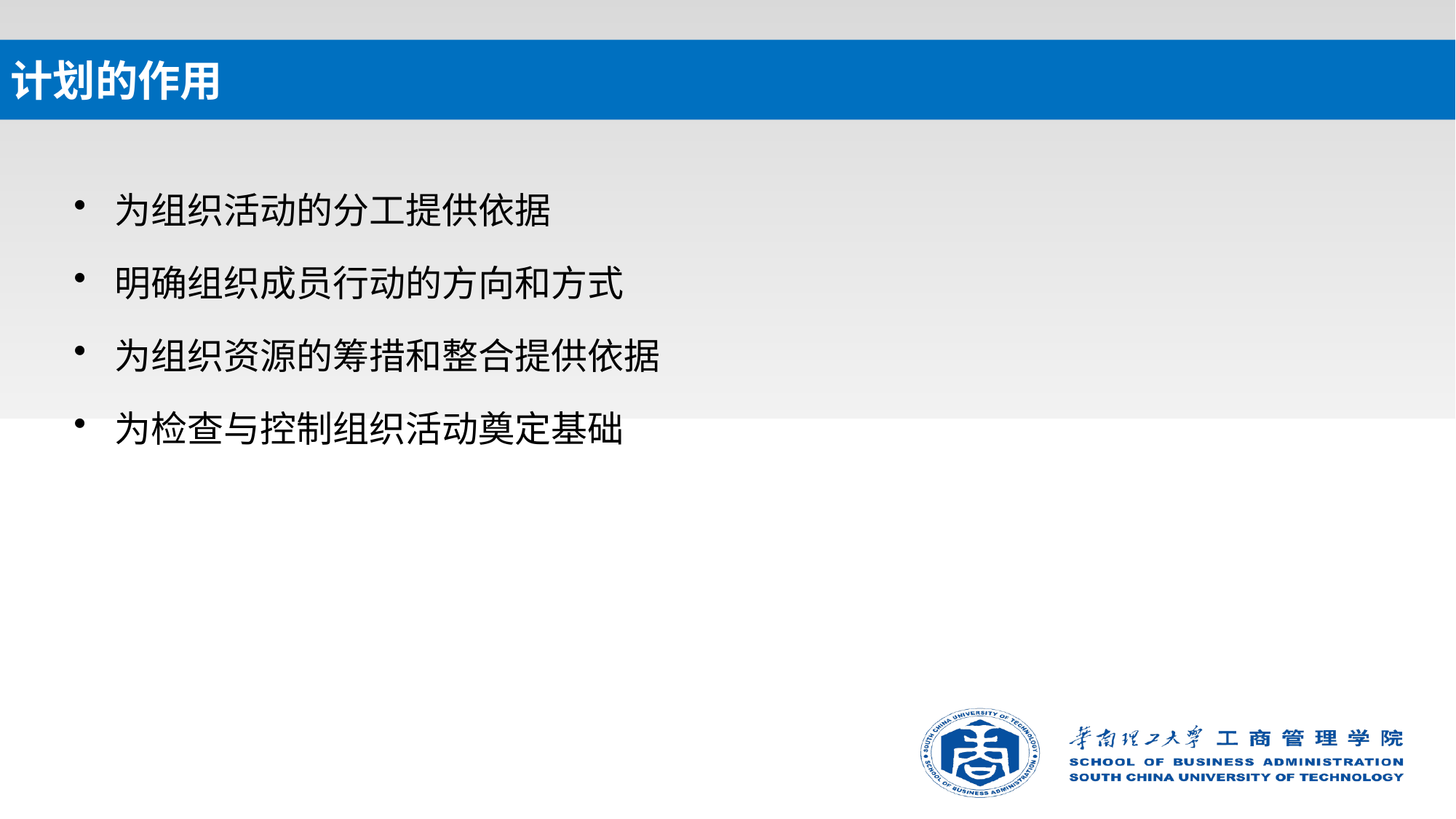

# 计划的作用
为组织活动的分工提供依据
明确组织成员行动的方向和方式
为组织资源的筹措和整合提供依据
为检查与控制组织活动奠定基础